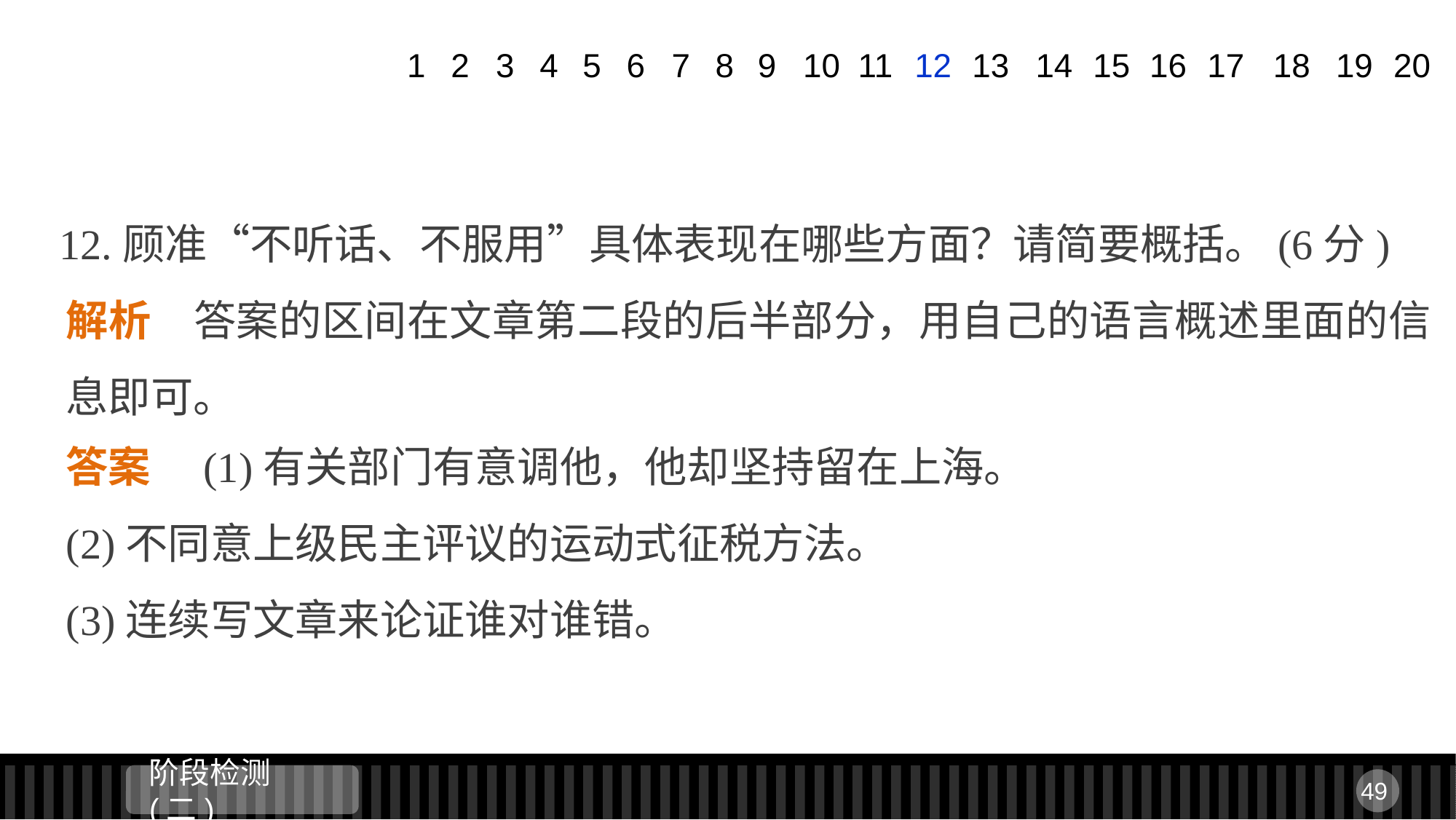

1
2
3
4
5
6
7
8
9
11
12
13
14
15
16
17
18
19
20
10
12.顾准“不听话、不服用”具体表现在哪些方面？请简要概括。(6分)
解析　答案的区间在文章第二段的后半部分，用自己的语言概述里面的信息即可。
答案　(1)有关部门有意调他，他却坚持留在上海。
(2)不同意上级民主评议的运动式征税方法。
(3)连续写文章来论证谁对谁错。